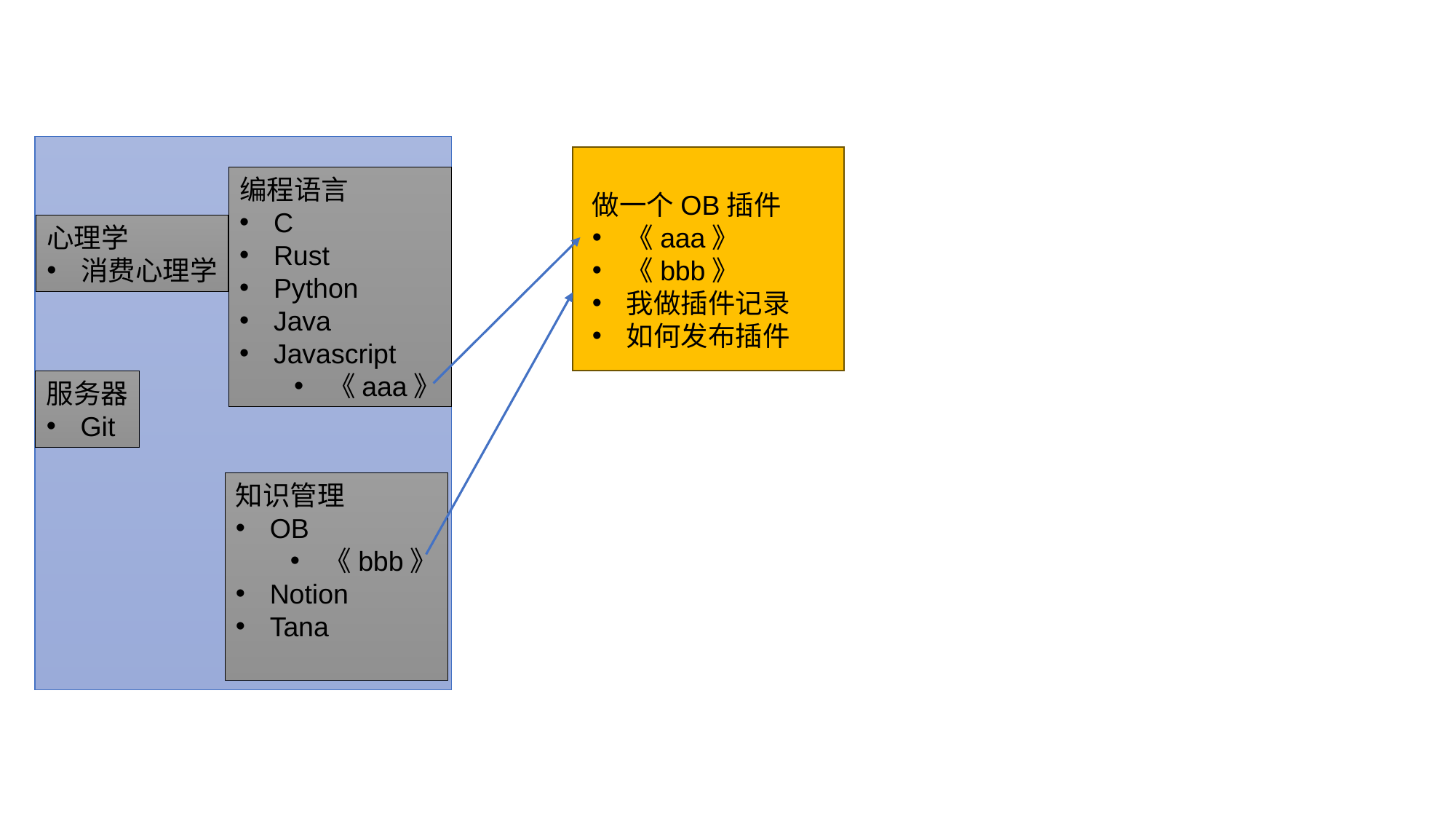

编程语言
C
Rust
Python
Java
Javascript
《aaa》
做一个OB插件
《aaa》
《bbb》
我做插件记录
如何发布插件

心理学
消费心理学
服务器
Git
知识管理
OB
《bbb》
Notion
Tana